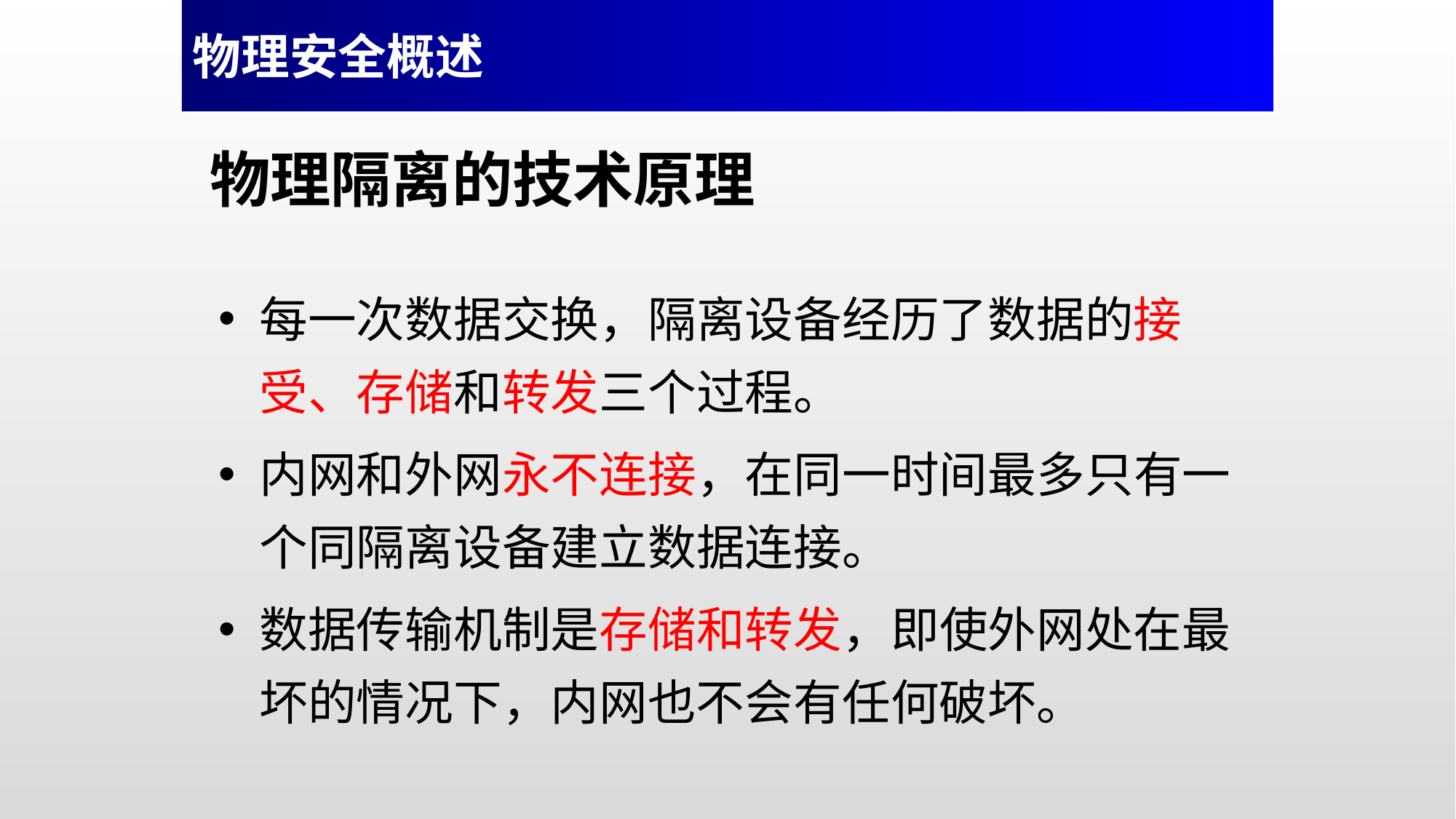

物理安全概述
物理隔离的技术原理
每一次数据交换，隔离设备经历了数据的接受、存储和转发三个过程。
内网和外网永不连接，在同一时间最多只有一个同隔离设备建立数据连接。
数据传输机制是存储和转发，即使外网处在最坏的情况下，内网也不会有任何破坏。